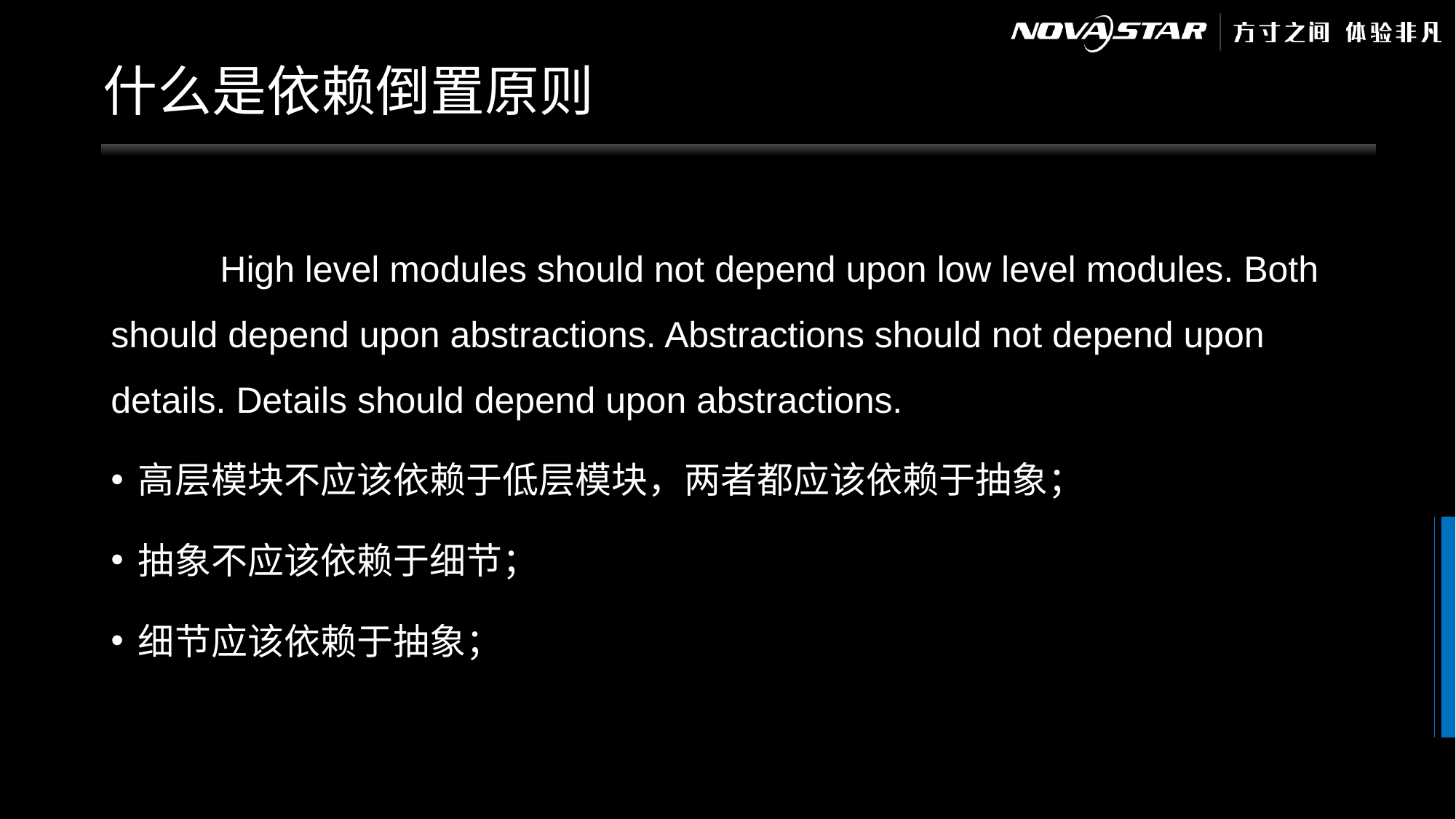

# 什么是依赖倒置原则

	High level modules should not depend upon low level modules. Both should depend upon abstractions. Abstractions should not depend upon details. Details should depend upon abstractions.
高层模块不应该依赖于低层模块，两者都应该依赖于抽象；
抽象不应该依赖于细节；
细节应该依赖于抽象；